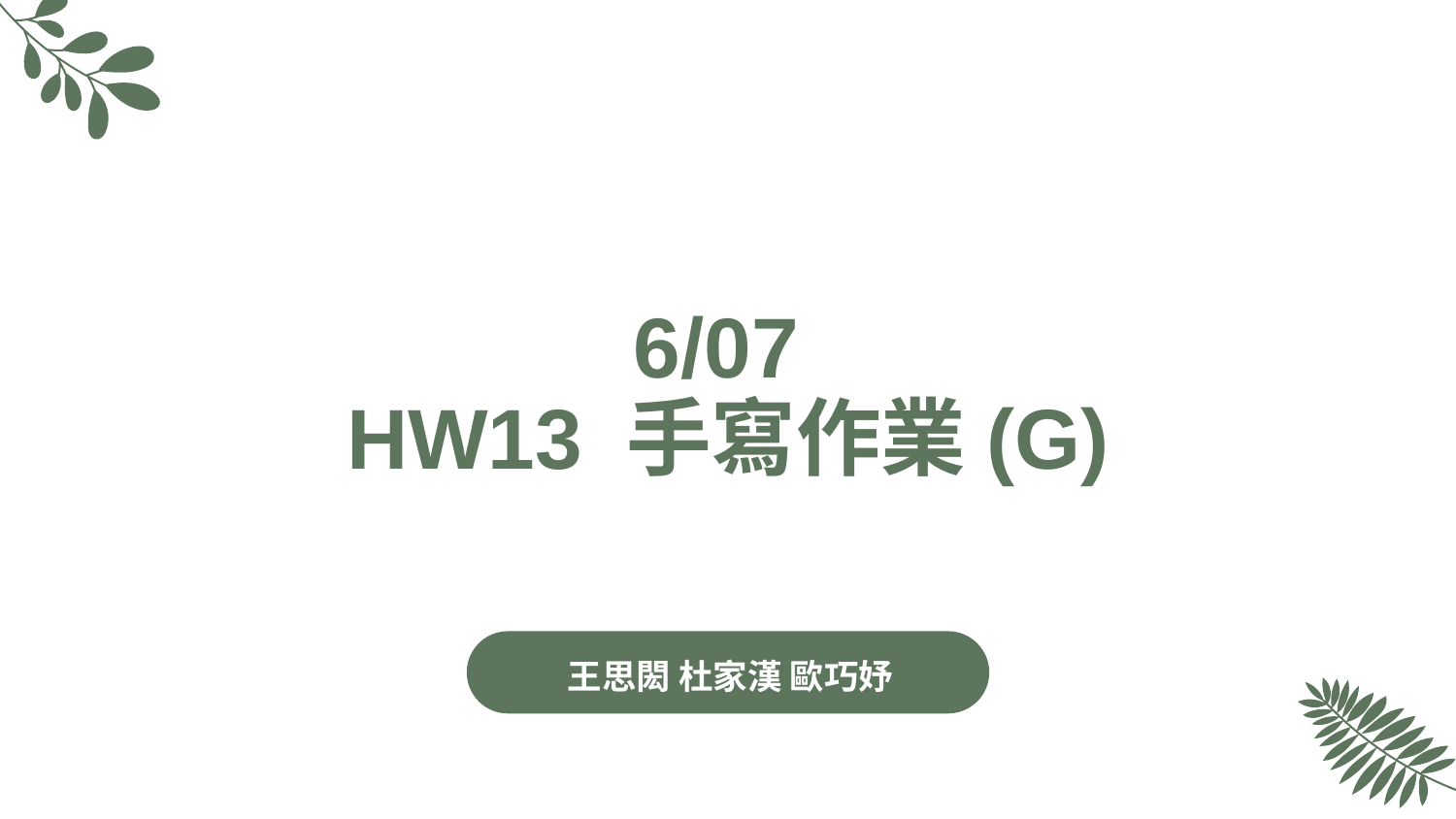

# 6/07
HW13 手寫作業(G)
Here is where your presentation begins

王思閎 杜家漢 歐巧妤